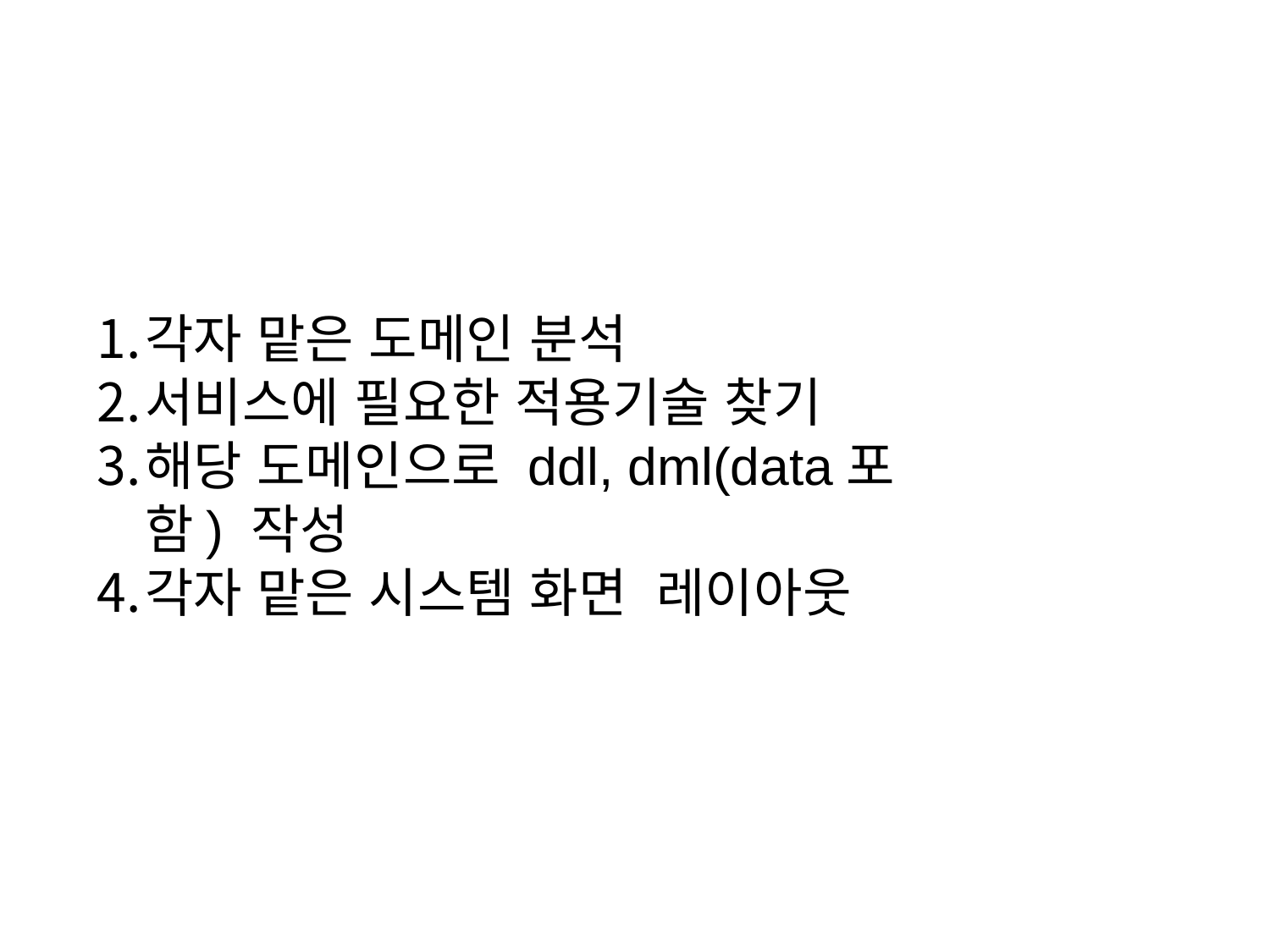

각자 맡은 도메인 분석
서비스에 필요한 적용기술 찾기
해당 도메인으로 ddl, dml(data포함) 작성
각자 맡은 시스템 화면  레이아웃